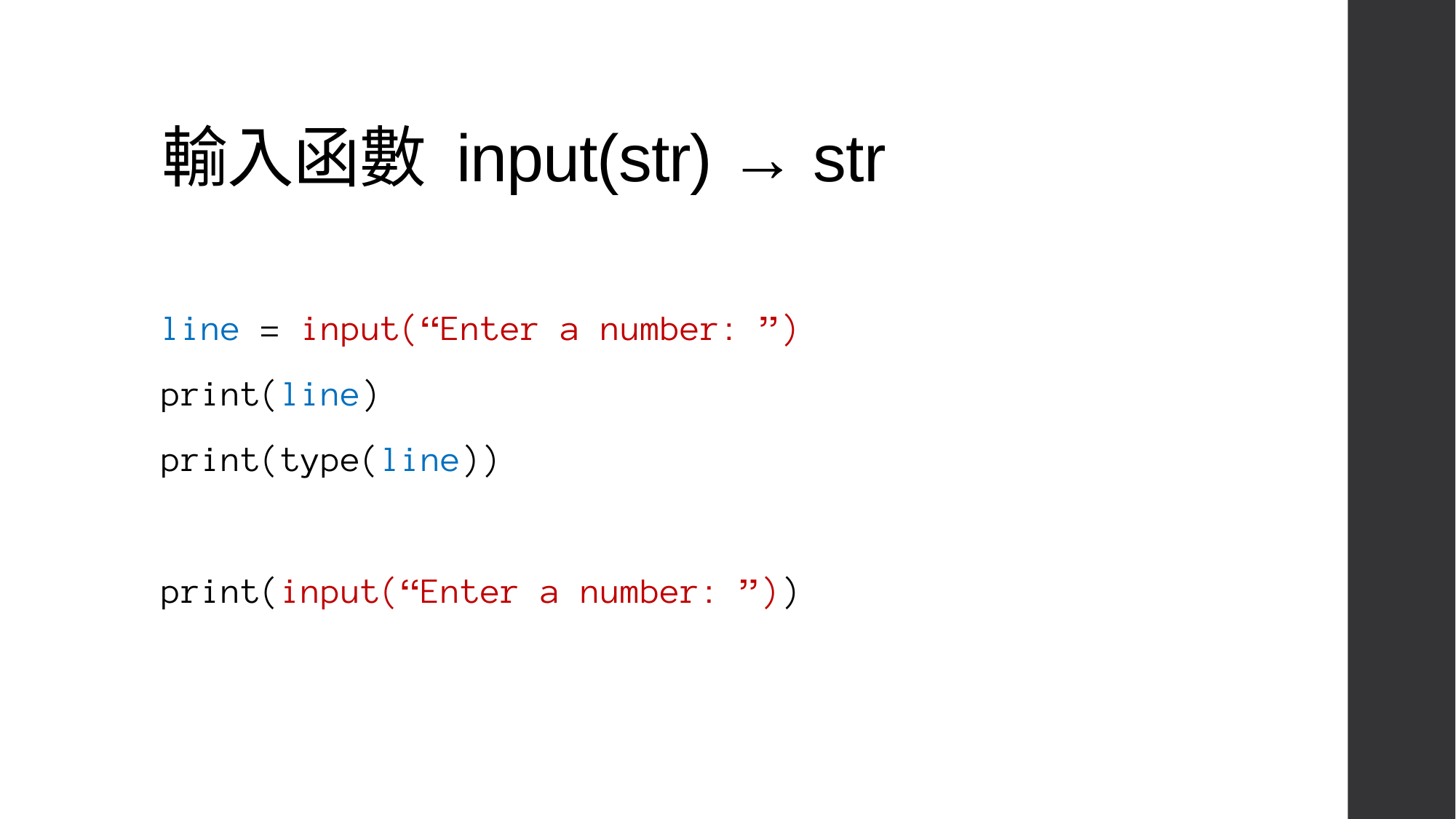

# 輸入函數 input(str) → str
line = input(“Enter a number: ”)
print(line)
print(type(line))

print(input(“Enter a number: ”))